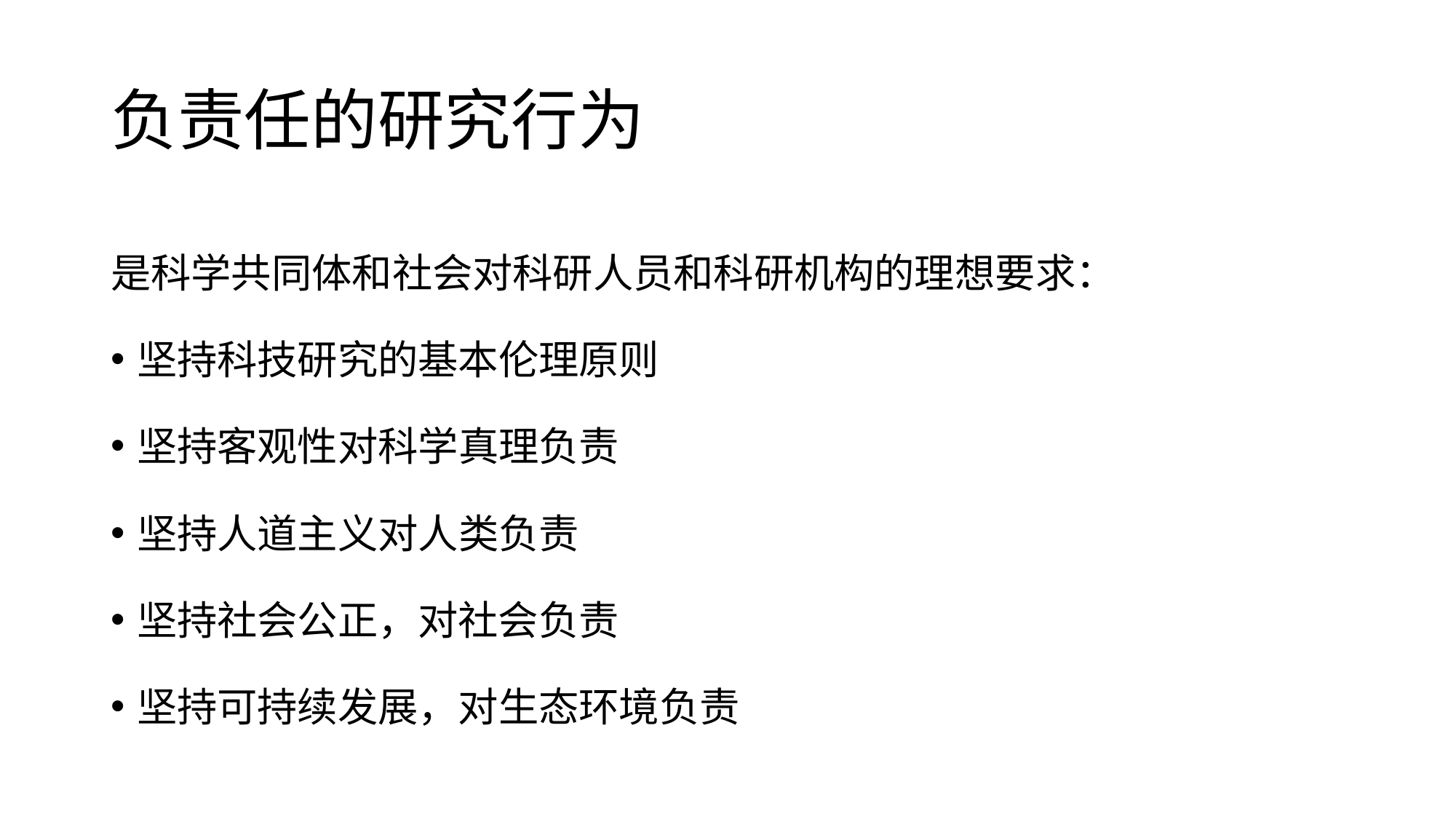

# 负责任的研究行为
是科学共同体和社会对科研人员和科研机构的理想要求：
坚持科技研究的基本伦理原则
坚持客观性对科学真理负责
坚持人道主义对人类负责
坚持社会公正，对社会负责
坚持可持续发展，对生态环境负责